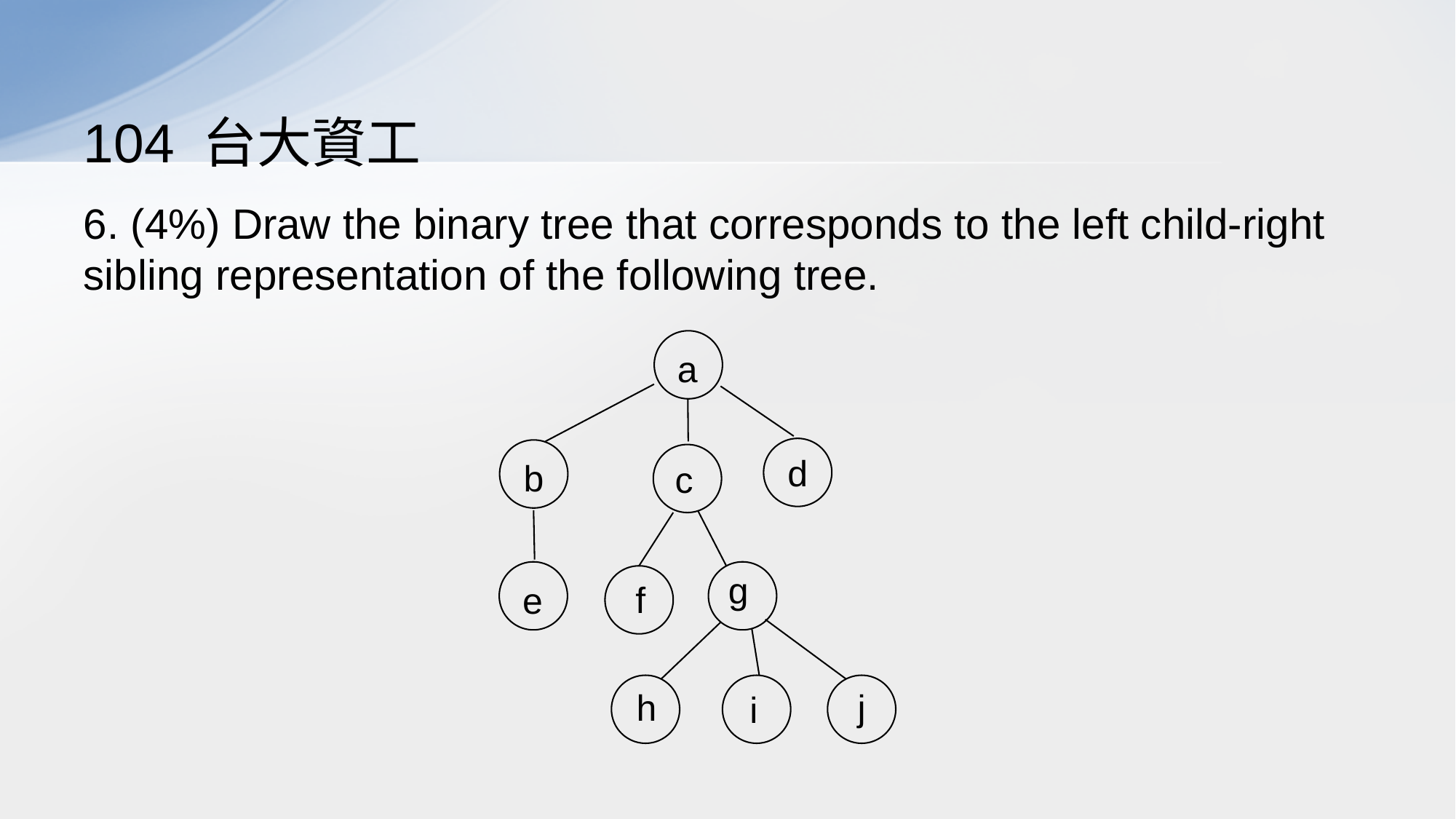

# 104 台大資工
6. (4%) Draw the binary tree that corresponds to the left child-right sibling representation of the following tree.

a

d

b

c

e

g

f

i

h

j